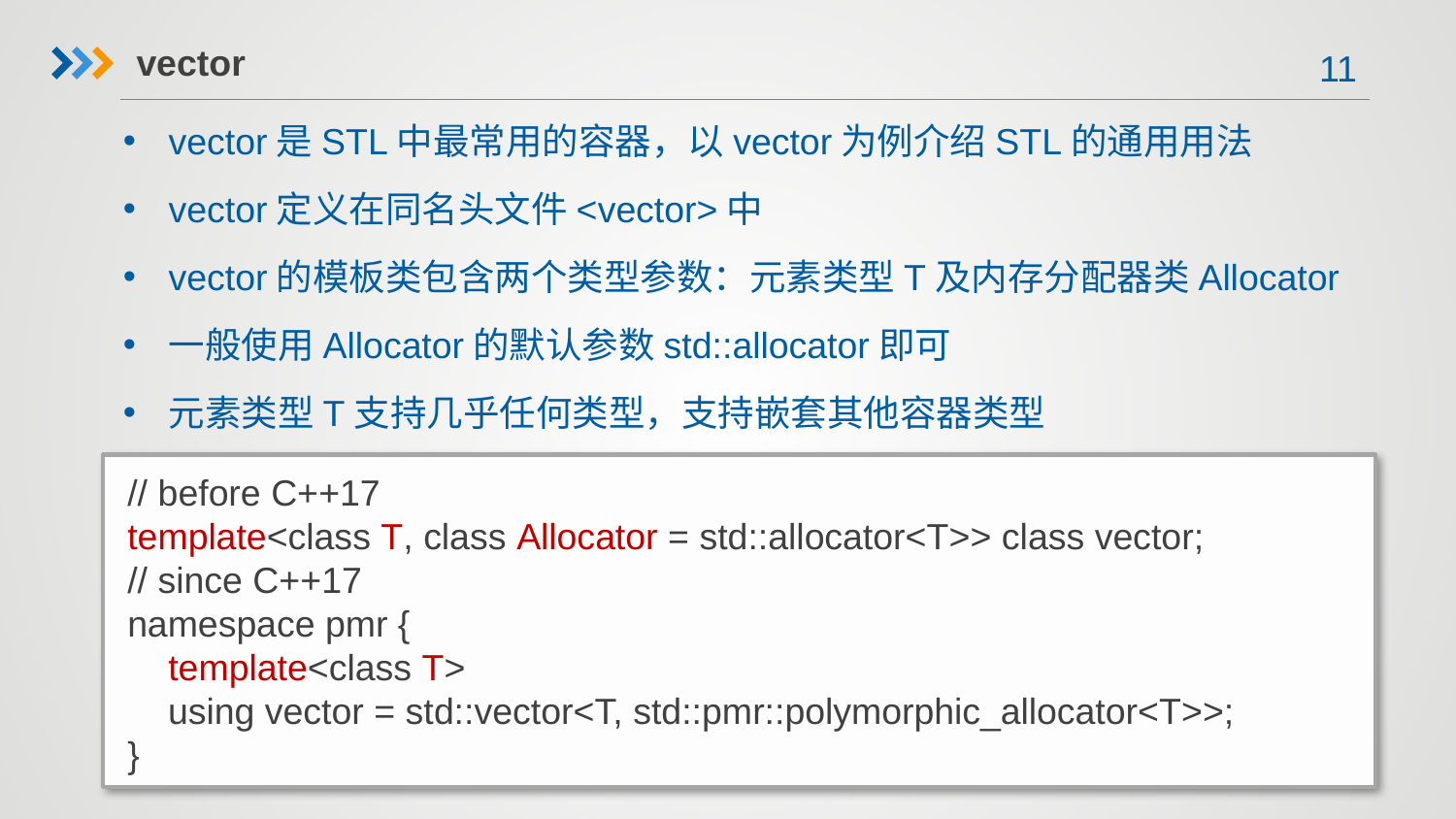

vector
vector是STL中最常用的容器，以vector为例介绍STL的通用用法
vector定义在同名头文件<vector>中
vector的模板类包含两个类型参数：元素类型T及内存分配器类Allocator
一般使用Allocator的默认参数std::allocator即可
元素类型T支持几乎任何类型，支持嵌套其他容器类型

// before C++17
template<class T, class Allocator = std::allocator<T>> class vector;
// since C++17
namespace pmr {
    template<class T>
    using vector = std::vector<T, std::pmr::polymorphic_allocator<T>>;
}